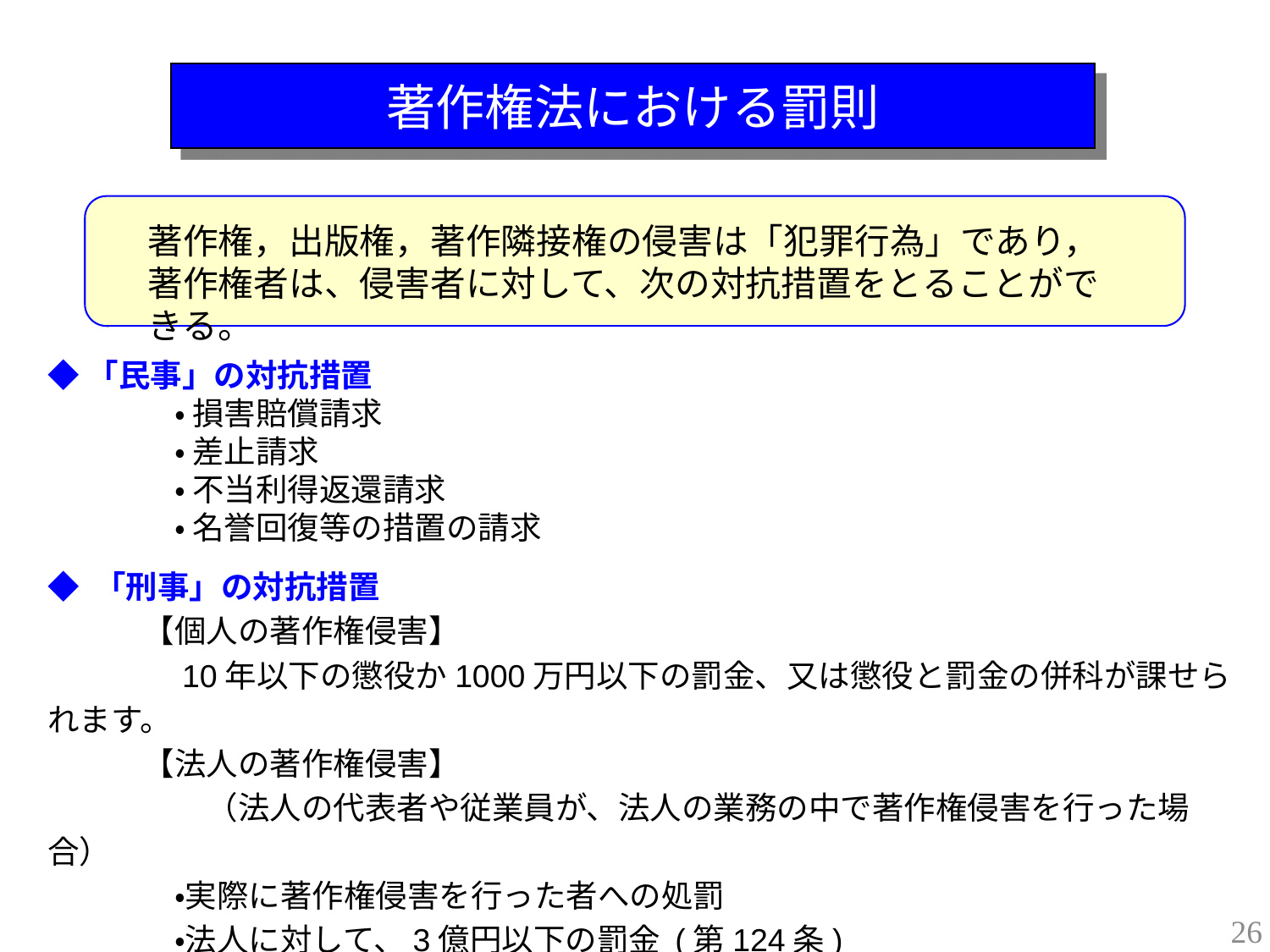

著作権法における罰則

著作権，出版権，著作隣接権の侵害は「犯罪行為」であり，
著作権者は、侵害者に対して、次の対抗措置をとることができる。
◆「民事」の対抗措置
	・ 損害賠償請求
	・ 差止請求
	・ 不当利得返還請求
	・ 名誉回復等の措置の請求
◆ 「刑事」の対抗措置
　　　【個人の著作権侵害】
　　　　10年以下の懲役か1000万円以下の罰金、又は懲役と罰金の併科が課せられます。
　　　【法人の著作権侵害】
　　　　　（法人の代表者や従業員が、法人の業務の中で著作権侵害を行った場合）
	・実際に著作権侵害を行った者への処罰
	・法人に対して、3億円以下の罰金 (第124条)
	（ただし著作者人格権又は実演家人格権の侵害の場合は1000万円以下の罰金）
26